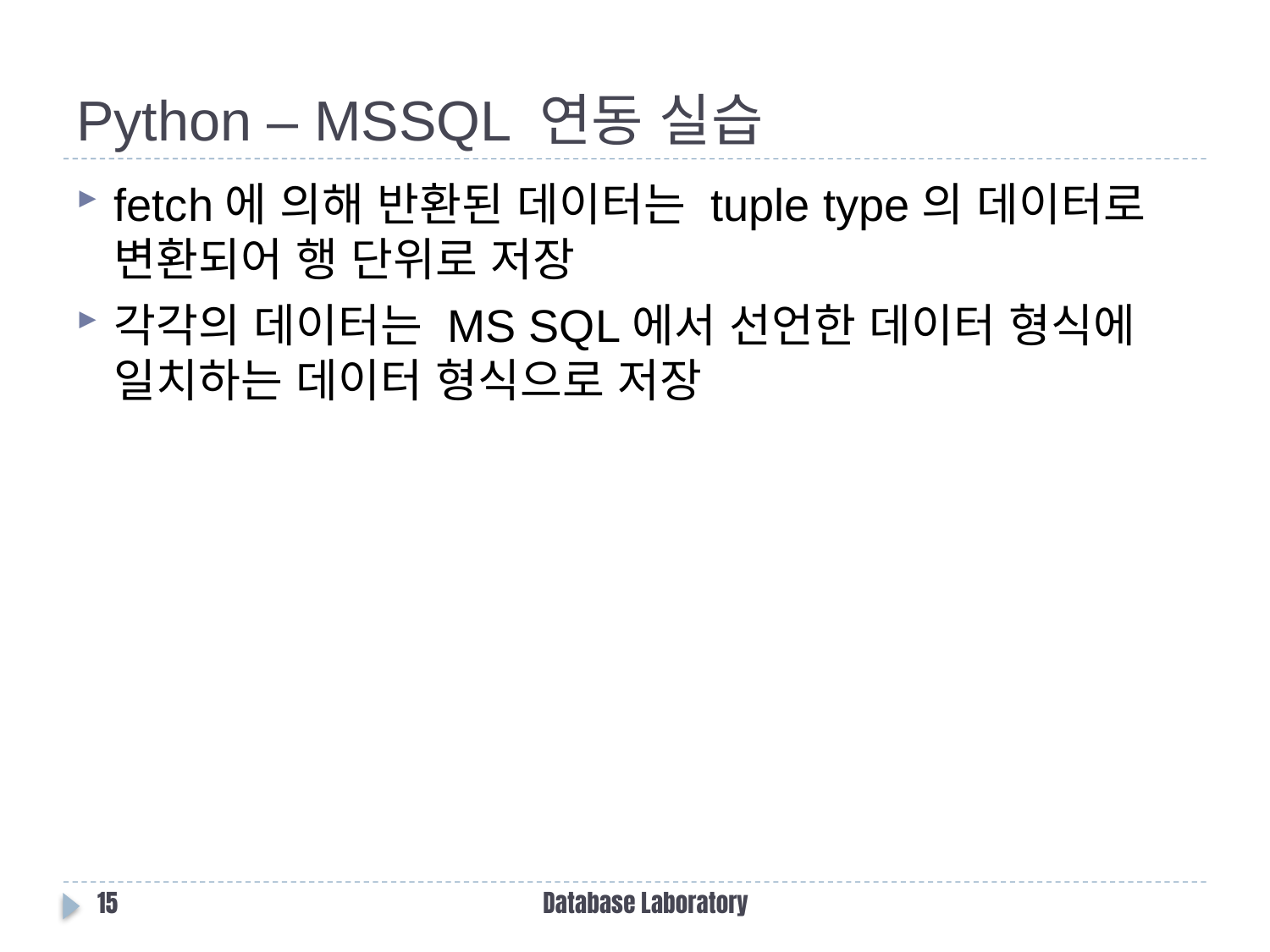

# Python – MSSQL 연동 실습
fetch에 의해 반환된 데이터는 tuple type의 데이터로 변환되어 행 단위로 저장
각각의 데이터는 MS SQL에서 선언한 데이터 형식에 일치하는 데이터 형식으로 저장
15
Database Laboratory